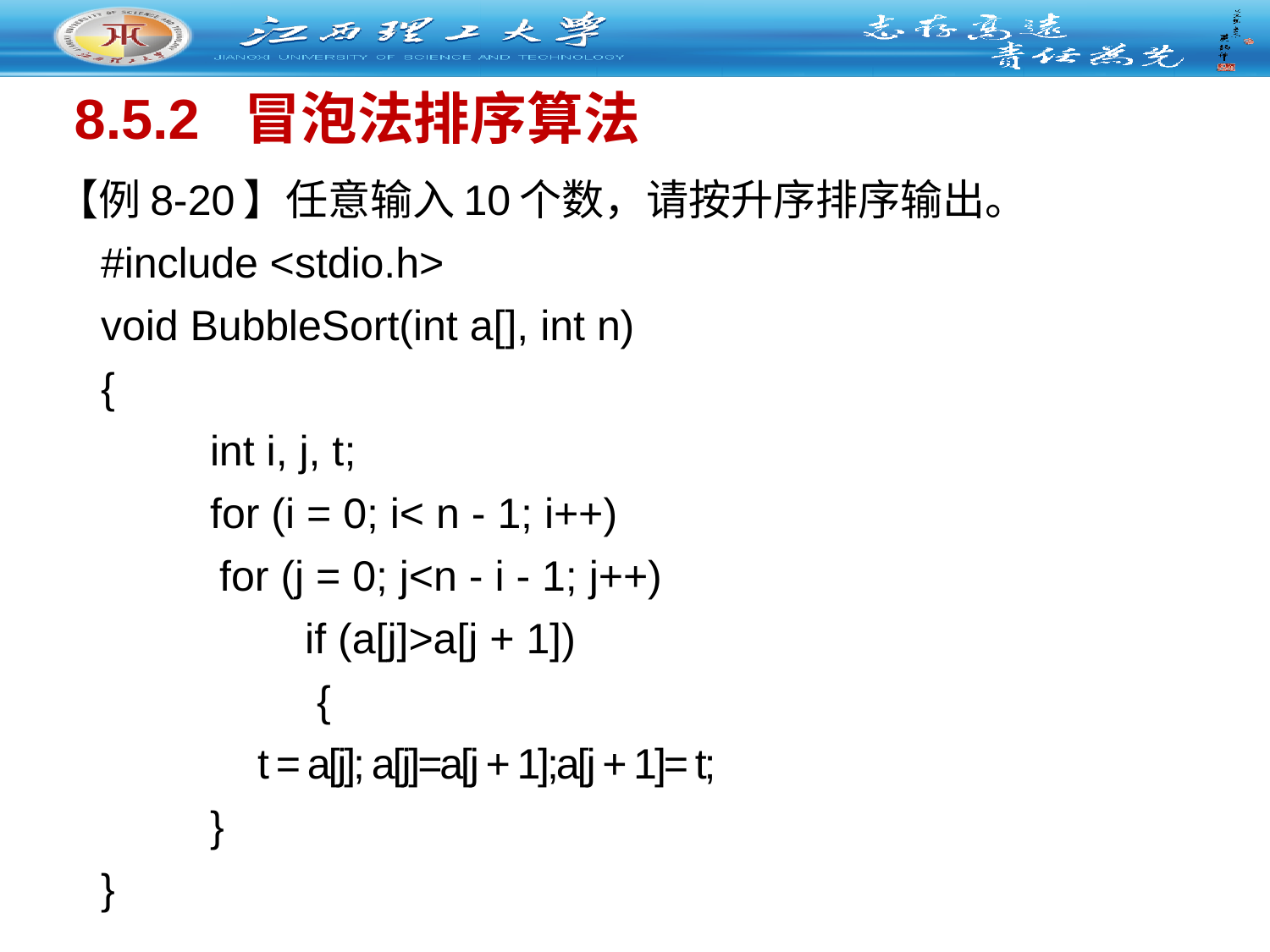

8.5.2  冒泡法排序算法
【例8-20】任意输入10个数，请按升序排序输出。
#include <stdio.h>
void BubbleSort(int a[], int n)
{
 	int i, j, t;
 	for (i = 0; i< n - 1; i++)
          for (j = 0; j<n - i - 1; j++)
 	        if (a[j]>a[j + 1])
 	         {
 		    t = a[j]; a[j]=a[j + 1];a[j + 1]= t;
 		}
}